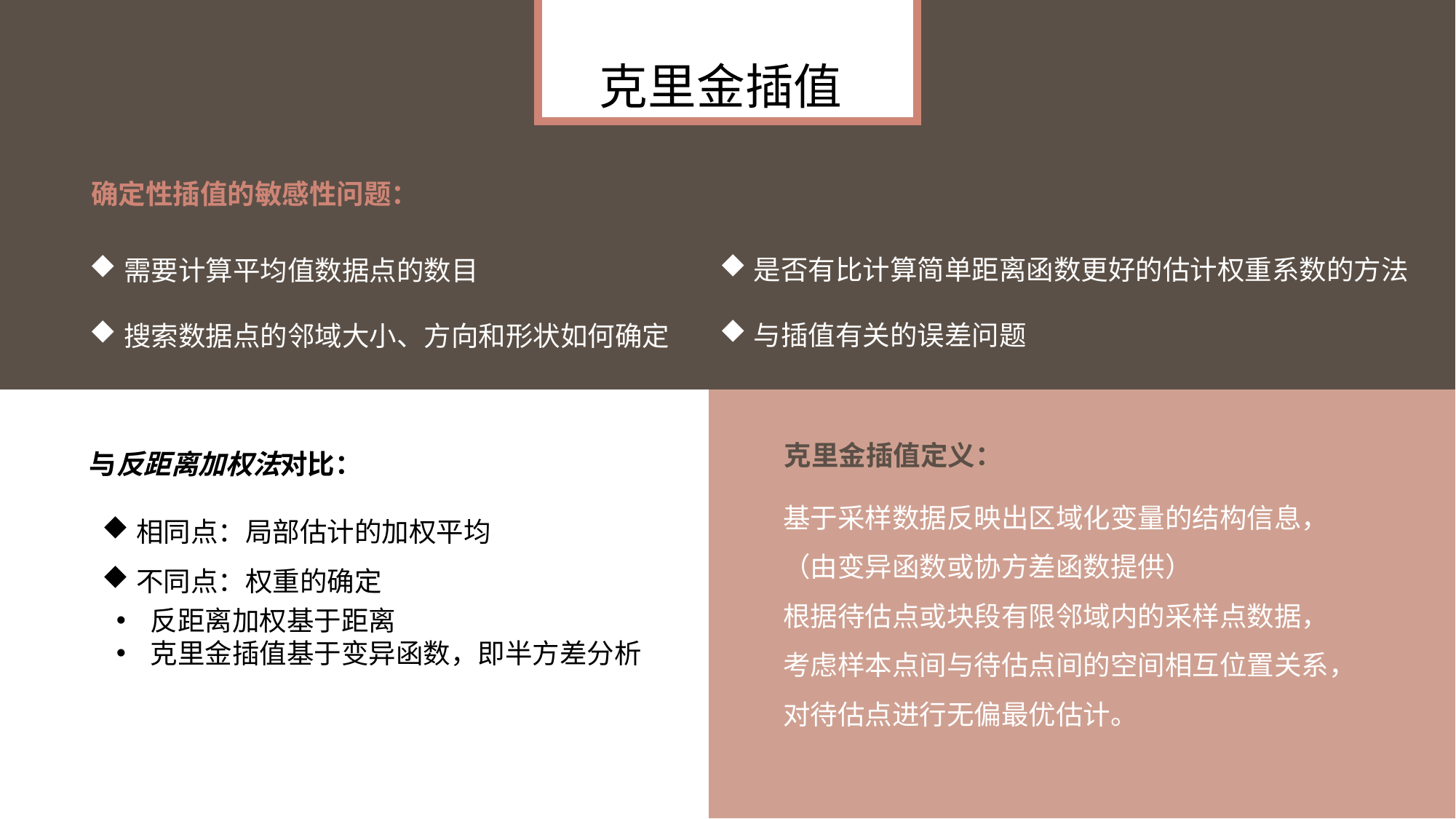

克里金插值
确定性插值的敏感性问题：
是否有比计算简单距离函数更好的估计权重系数的方法
与插值有关的误差问题
需要计算平均值数据点的数目
搜索数据点的邻域大小、方向和形状如何确定

克里金插值定义：
与反距离加权法对比：
基于采样数据反映出区域化变量的结构信息，
（由变异函数或协方差函数提供）
根据待估点或块段有限邻域内的采样点数据，
考虑样本点间与待估点间的空间相互位置关系，
对待估点进行无偏最优估计。
相同点：局部估计的加权平均
不同点：权重的确定

反距离加权基于距离
克里金插值基于变异函数，即半方差分析